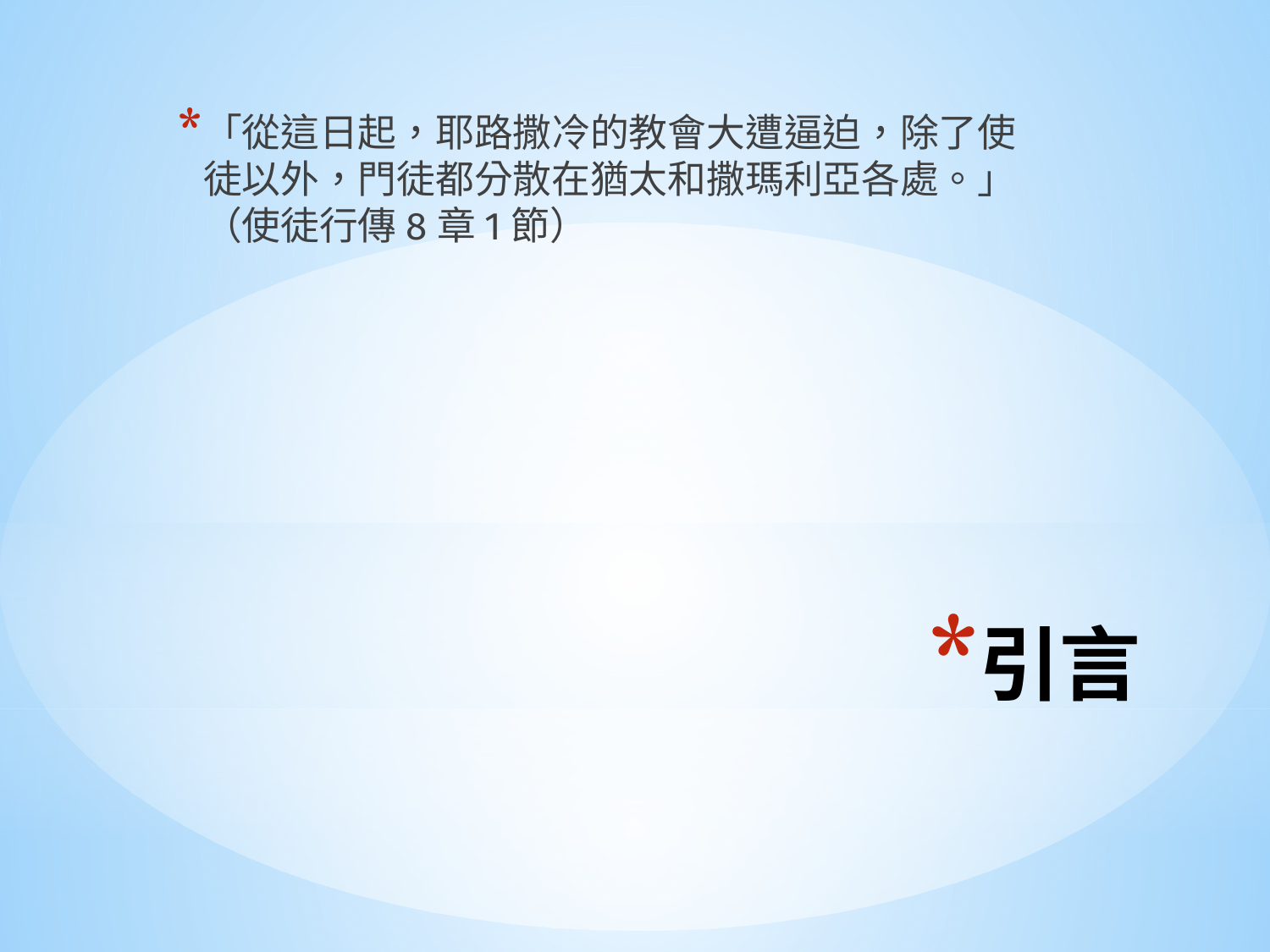

「從這日起，耶路撒冷的教會大遭逼迫，除了使徒以外，門徒都分散在猶太和撒瑪利亞各處。」（使徒行傳8章1節）
# 引言